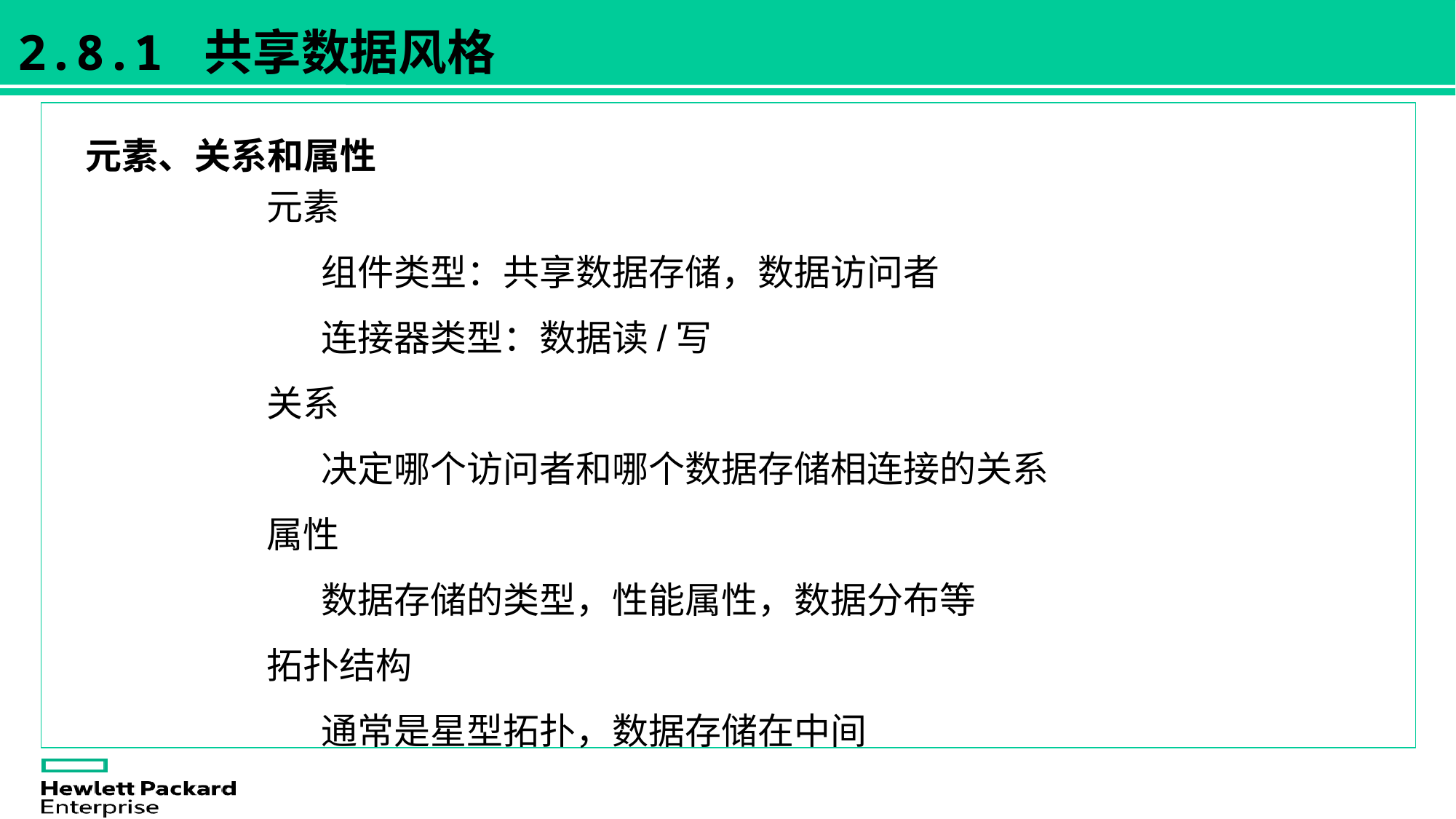

2.8.1 共享数据风格

元素、关系和属性
元素
组件类型：共享数据存储，数据访问者
连接器类型：数据读/写
关系
决定哪个访问者和哪个数据存储相连接的关系
属性
数据存储的类型，性能属性，数据分布等
拓扑结构
通常是星型拓扑，数据存储在中间